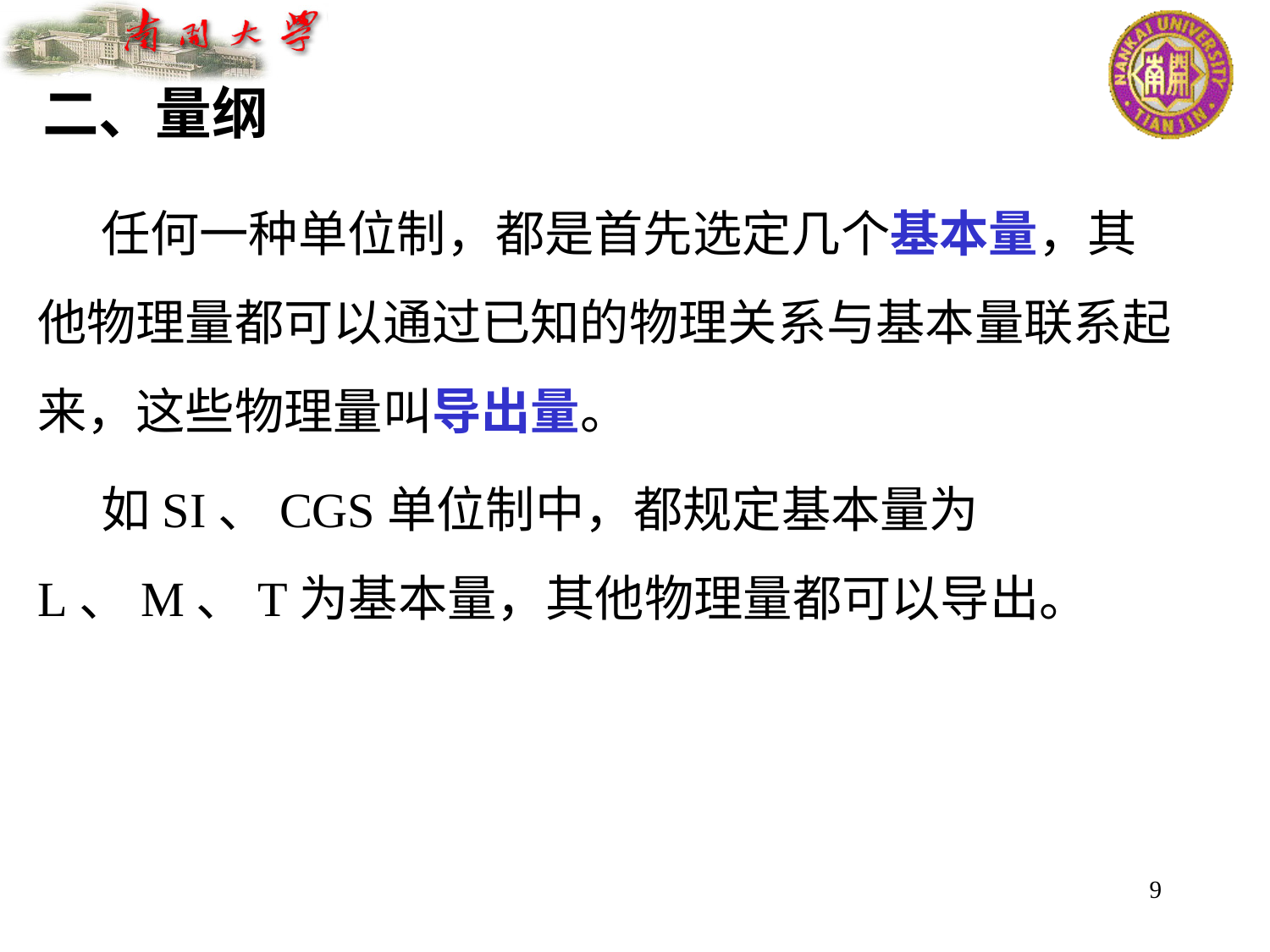

# 二、量纲
任何一种单位制，都是首先选定几个基本量，其他物理量都可以通过已知的物理关系与基本量联系起来，这些物理量叫导出量。
如SI、CGS单位制中，都规定基本量为L、M、T为基本量，其他物理量都可以导出。
9